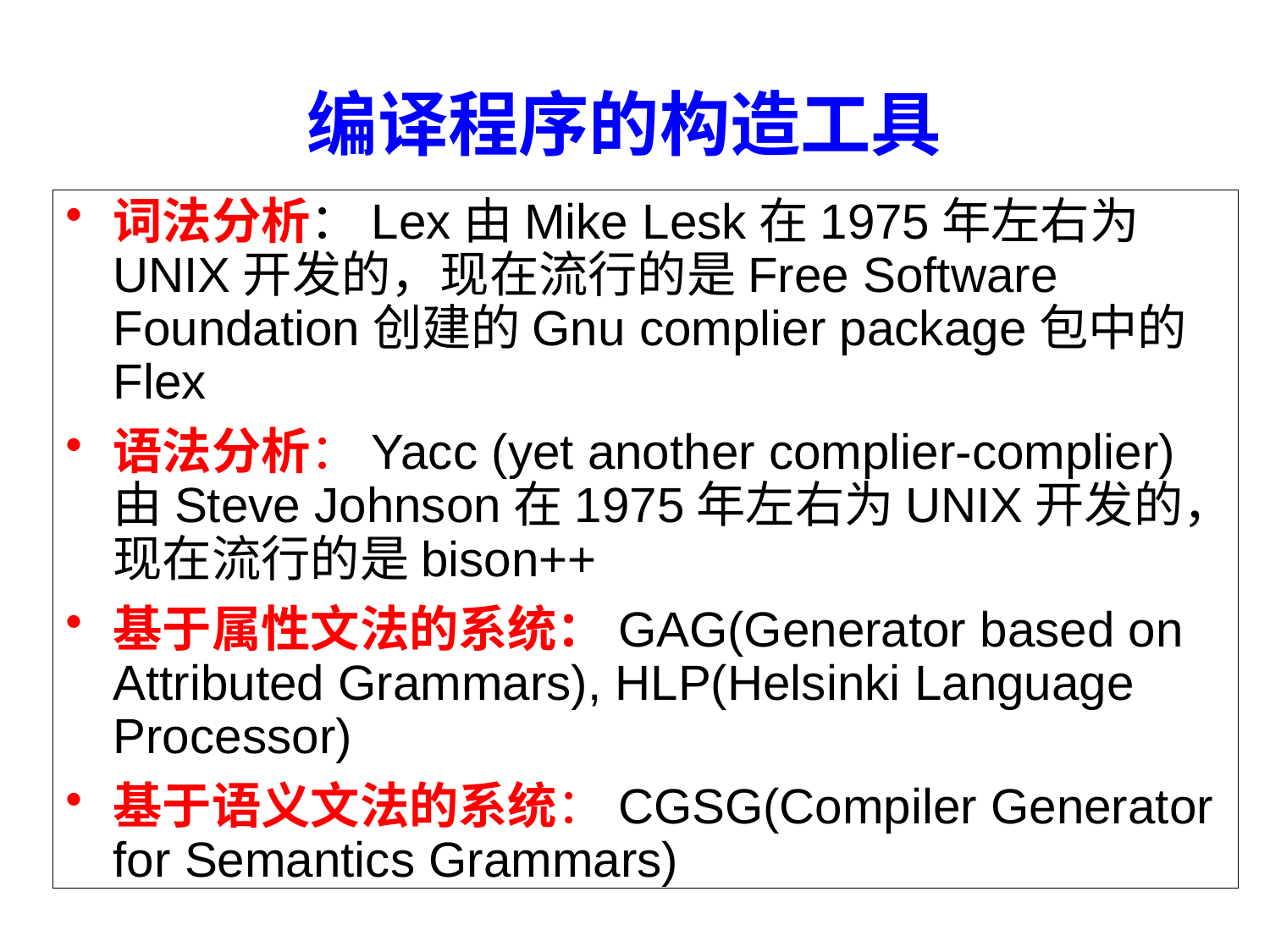

# 编译程序的构造工具
词法分析：Lex由Mike Lesk在1975年左右为UNIX开发的，现在流行的是Free Software Foundation创建的Gnu complier package包中的Flex
语法分析：Yacc (yet another complier-complier)由Steve Johnson在1975年左右为UNIX开发的，现在流行的是bison++
基于属性文法的系统：GAG(Generator based on Attributed Grammars), HLP(Helsinki Language Processor)
基于语义文法的系统：CGSG(Compiler Generator for Semantics Grammars)